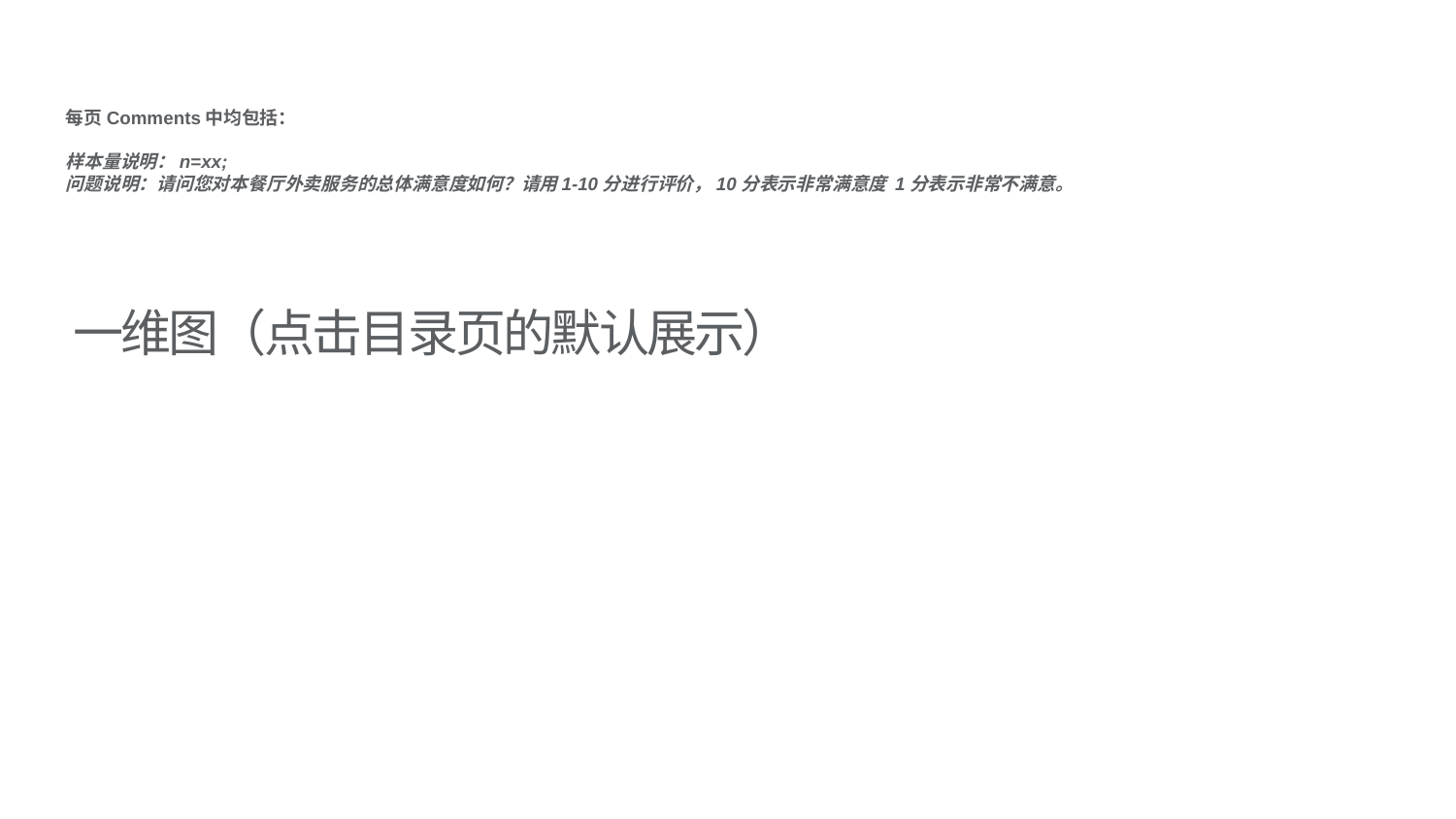

每页Comments中均包括：

样本量说明：n=xx;
问题说明：请问您对本餐厅外卖服务的总体满意度如何？请用1-10分进行评价，10分表示非常满意度 1分表示非常不满意。
# 一维图（点击目录页的默认展示）